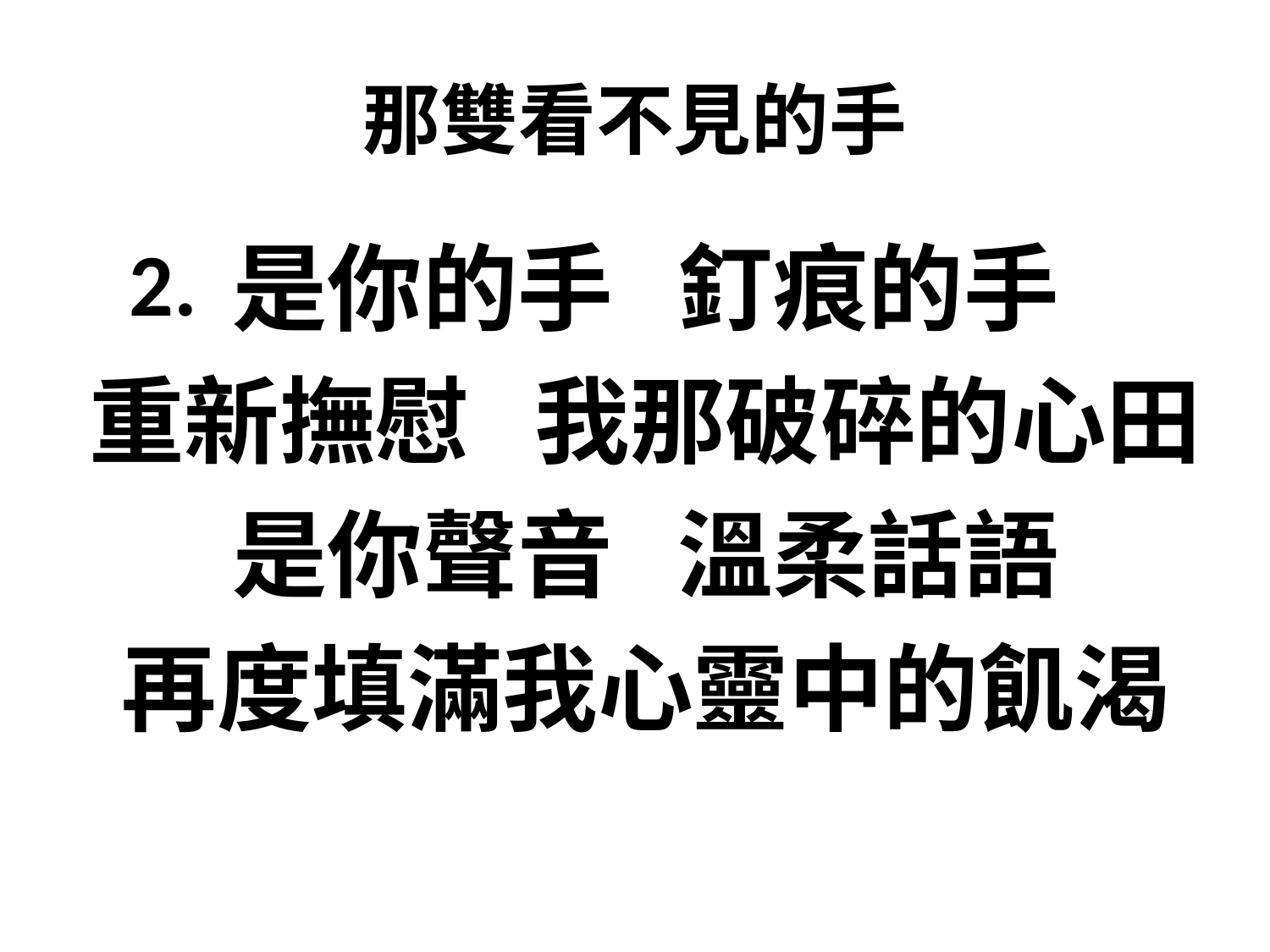

# 那雙看不見的手
是你的手   釘痕的手
重新撫慰   我那破碎的心田
是你聲音   溫柔話語
再度填滿我心靈中的飢渴
2.